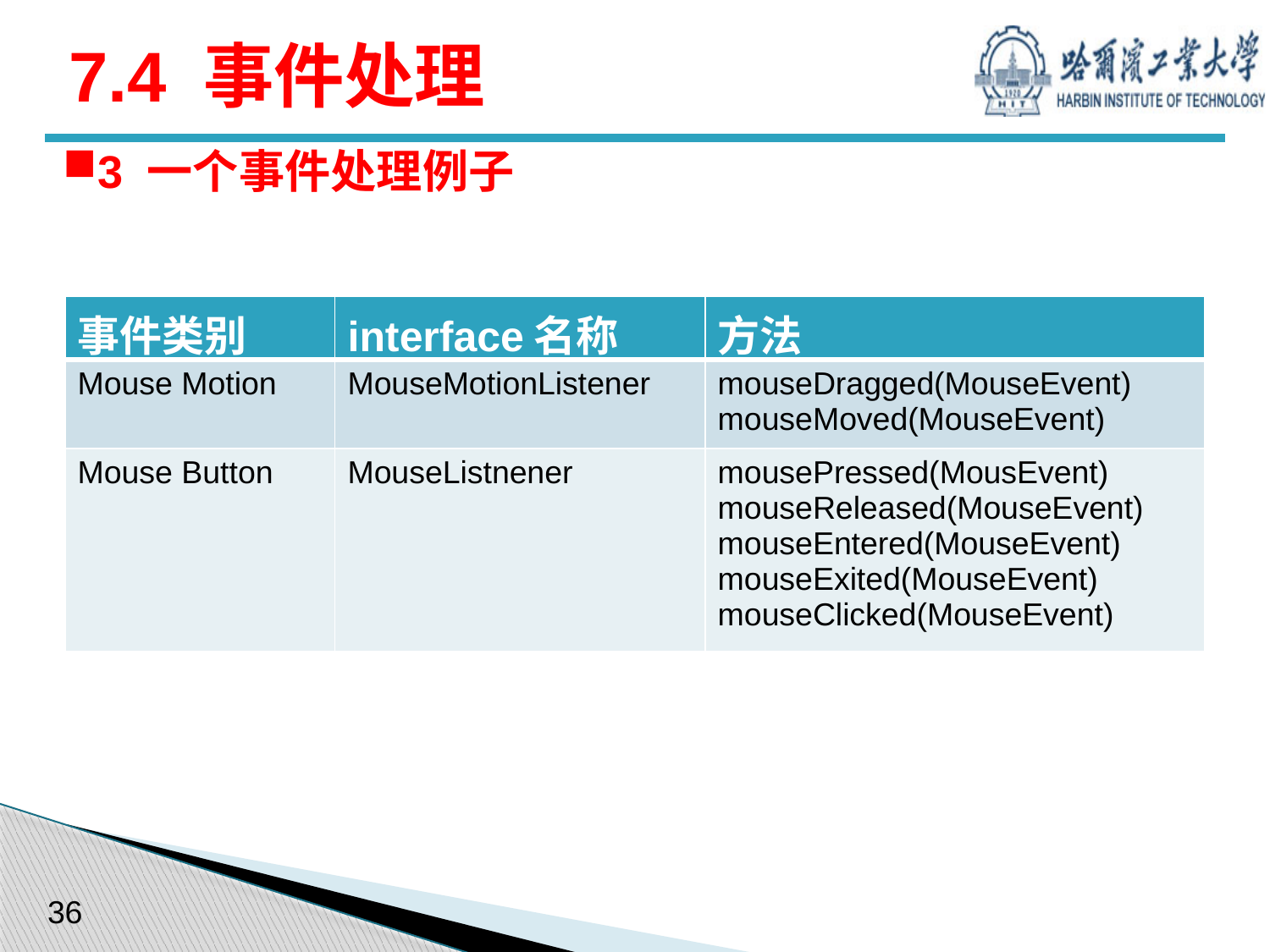

# 7.4 事件处理
3 一个事件处理例子
| 事件类别 | interface名称 | 方法 |
| --- | --- | --- |
| Mouse Motion | MouseMotionListener | mouseDragged(MouseEvent) mouseMoved(MouseEvent) |
| Mouse Button | MouseListnener | mousePressed(MousEvent) mouseReleased(MouseEvent) mouseEntered(MouseEvent) mouseExited(MouseEvent) mouseClicked(MouseEvent) |